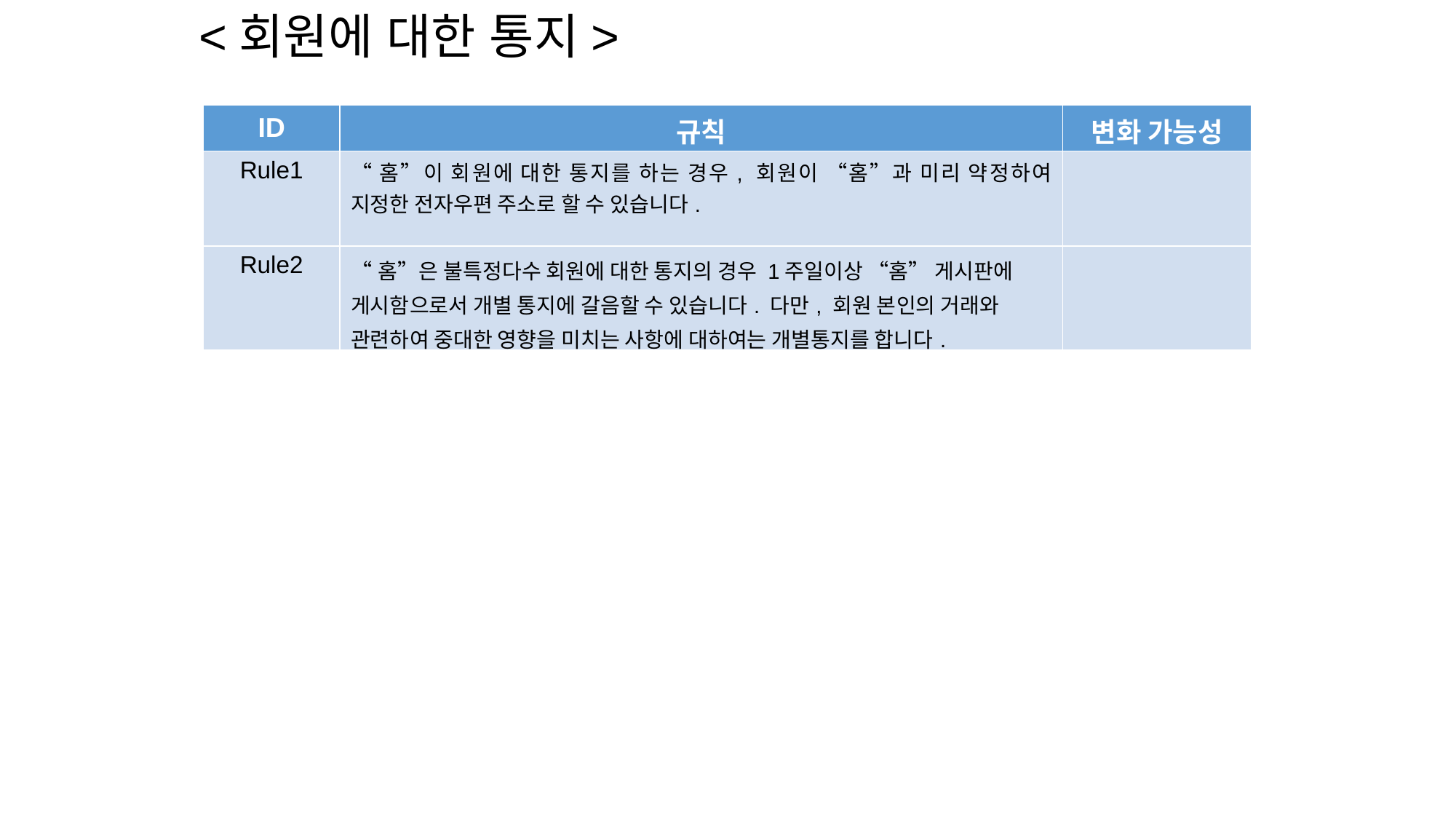

<회원에 대한 통지>
| ID | 규칙 | 변화 가능성 |
| --- | --- | --- |
| Rule1 | “홈”이 회원에 대한 통지를 하는 경우, 회원이 “홈”과 미리 약정하여 지정한 전자우편 주소로 할 수 있습니다. |  |
| Rule2 | “홈”은 불특정다수 회원에 대한 통지의 경우 1주일이상 “홈” 게시판에 게시함으로서 개별 통지에 갈음할 수 있습니다. 다만, 회원 본인의 거래와 관련하여 중대한 영향을 미치는 사항에 대하여는 개별통지를 합니다. |  |